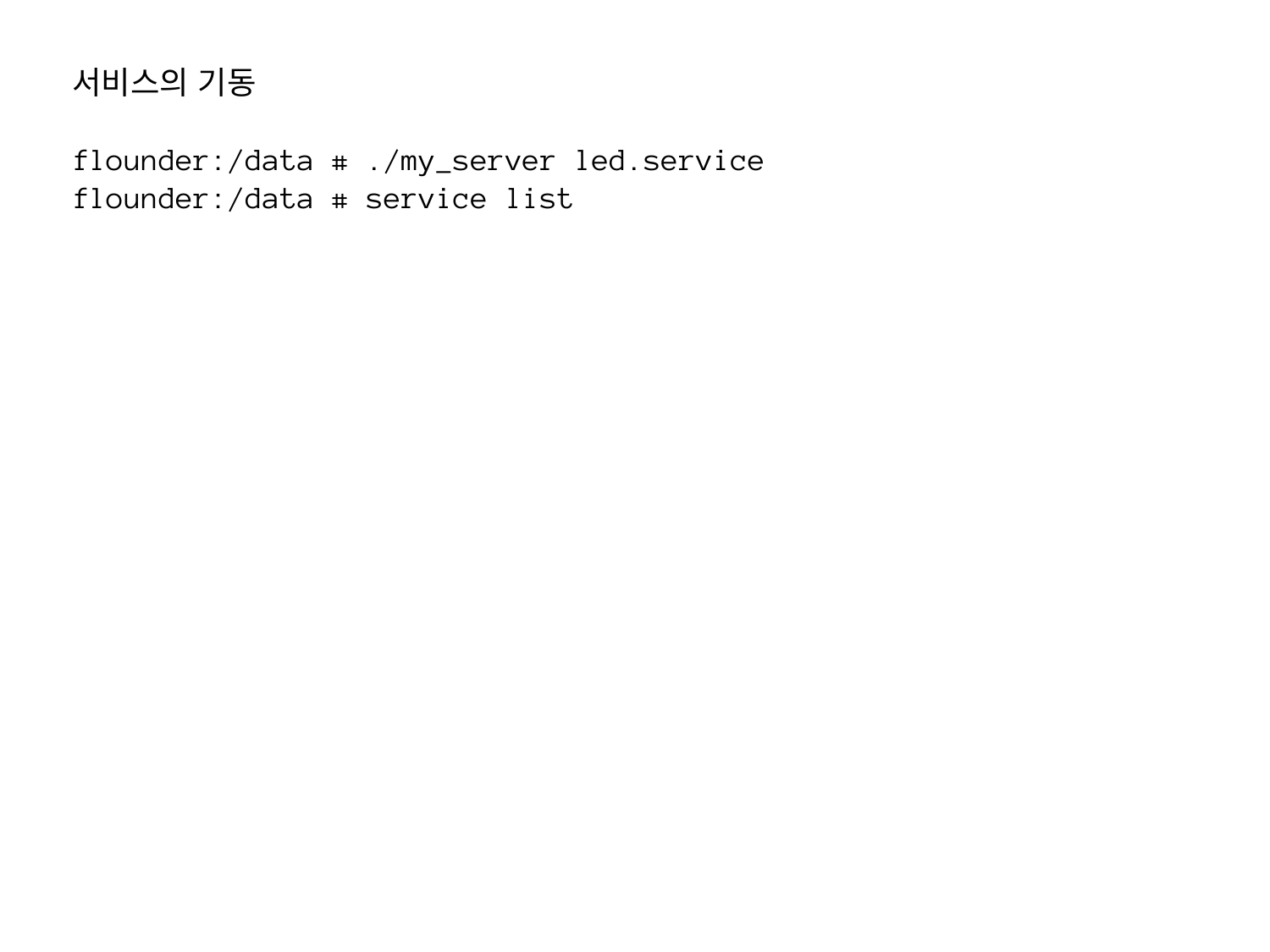

서비스의 기동

flounder:/data # ./my_server led.service
flounder:/data # service list